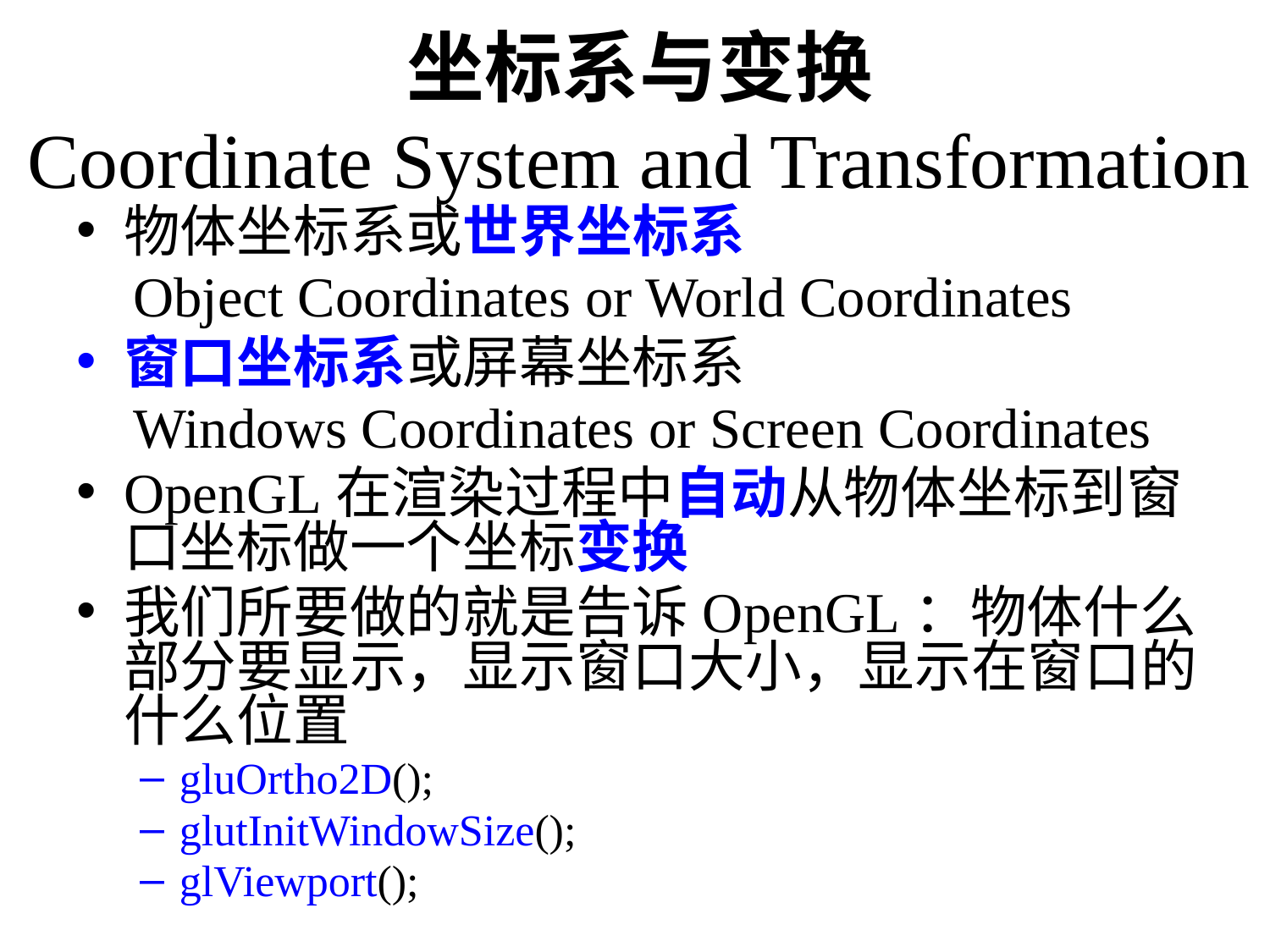

# 坐标系与变换 Coordinate System and Transformation
物体坐标系或世界坐标系
    Object Coordinates or World Coordinates
窗口坐标系或屏幕坐标系
    Windows Coordinates or Screen Coordinates
OpenGL在渲染过程中自动从物体坐标到窗口坐标做一个坐标变换
我们所要做的就是告诉OpenGL：物体什么部分要显示，显示窗口大小，显示在窗口的什么位置
gluOrtho2D();
glutInitWindowSize();
glViewport();